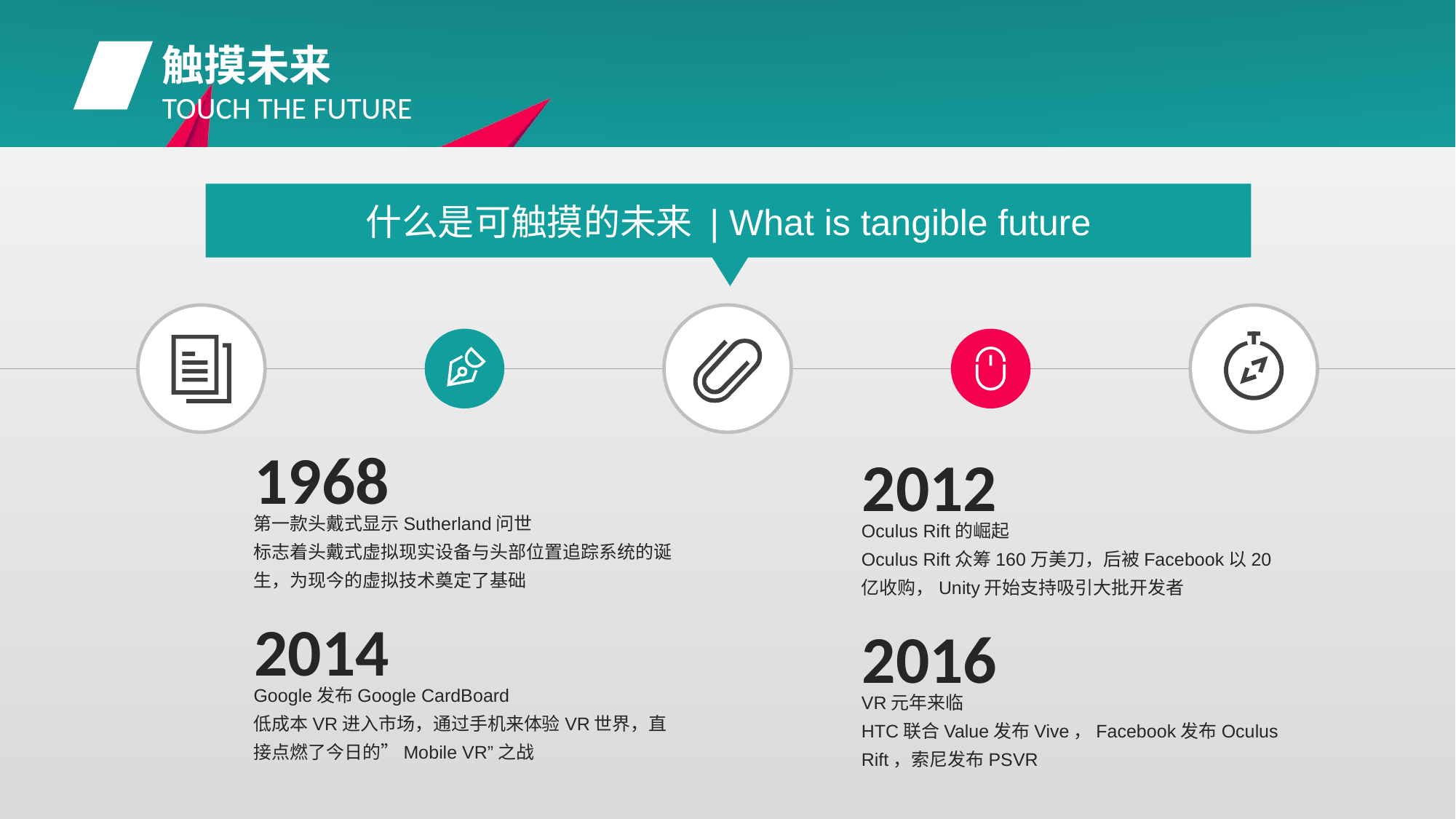

触摸未来
TOUCH THE FUTURE
什么是可触摸的未来 | What is tangible future

1968
2012
第一款头戴式显示Sutherland问世
标志着头戴式虚拟现实设备与头部位置追踪系统的诞生，为现今的虚拟技术奠定了基础
Oculus Rift的崛起
Oculus Rift众筹160万美刀，后被Facebook以20亿收购，Unity开始支持吸引大批开发者
2014
2016
Google发布Google CardBoard
低成本VR进入市场，通过手机来体验VR世界，直接点燃了今日的”Mobile VR”之战
VR元年来临
HTC联合Value发布Vive，Facebook发布Oculus Rift，索尼发布PSVR